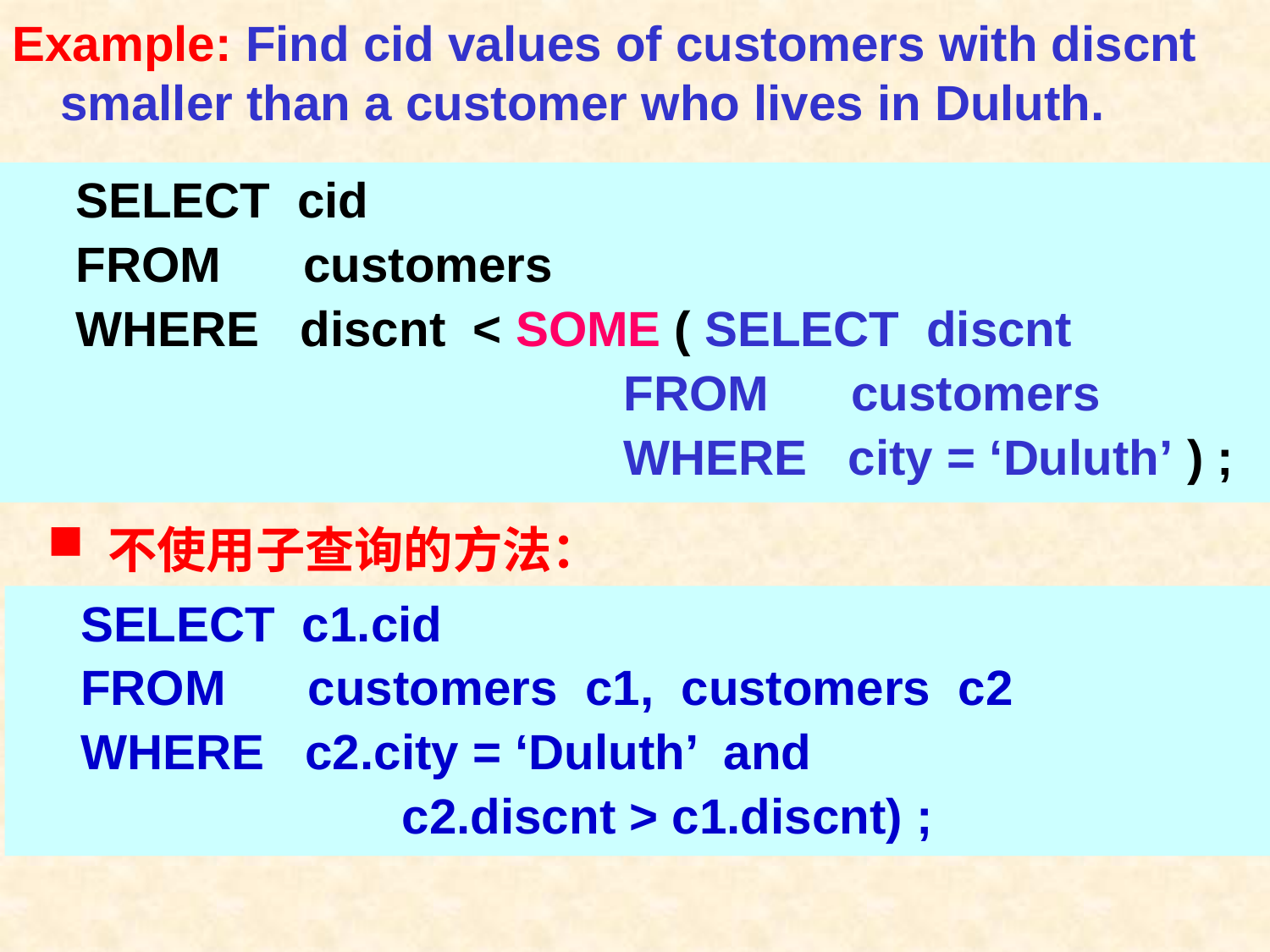

Example: Find cid values of customers with discnt smaller than a customer who lives in Duluth.
SELECT  cid
FROM      customers
WHERE   discnt  < SOME ( SELECT  discnt
					FROM      customers
					WHERE   city = ‘Duluth’ ) ;
 不使用子查询的方法：
SELECT  c1.cid
FROM      customers  c1,  customers  c2
WHERE   c2.city = ‘Duluth’  and
			  c2.discnt > c1.discnt) ;